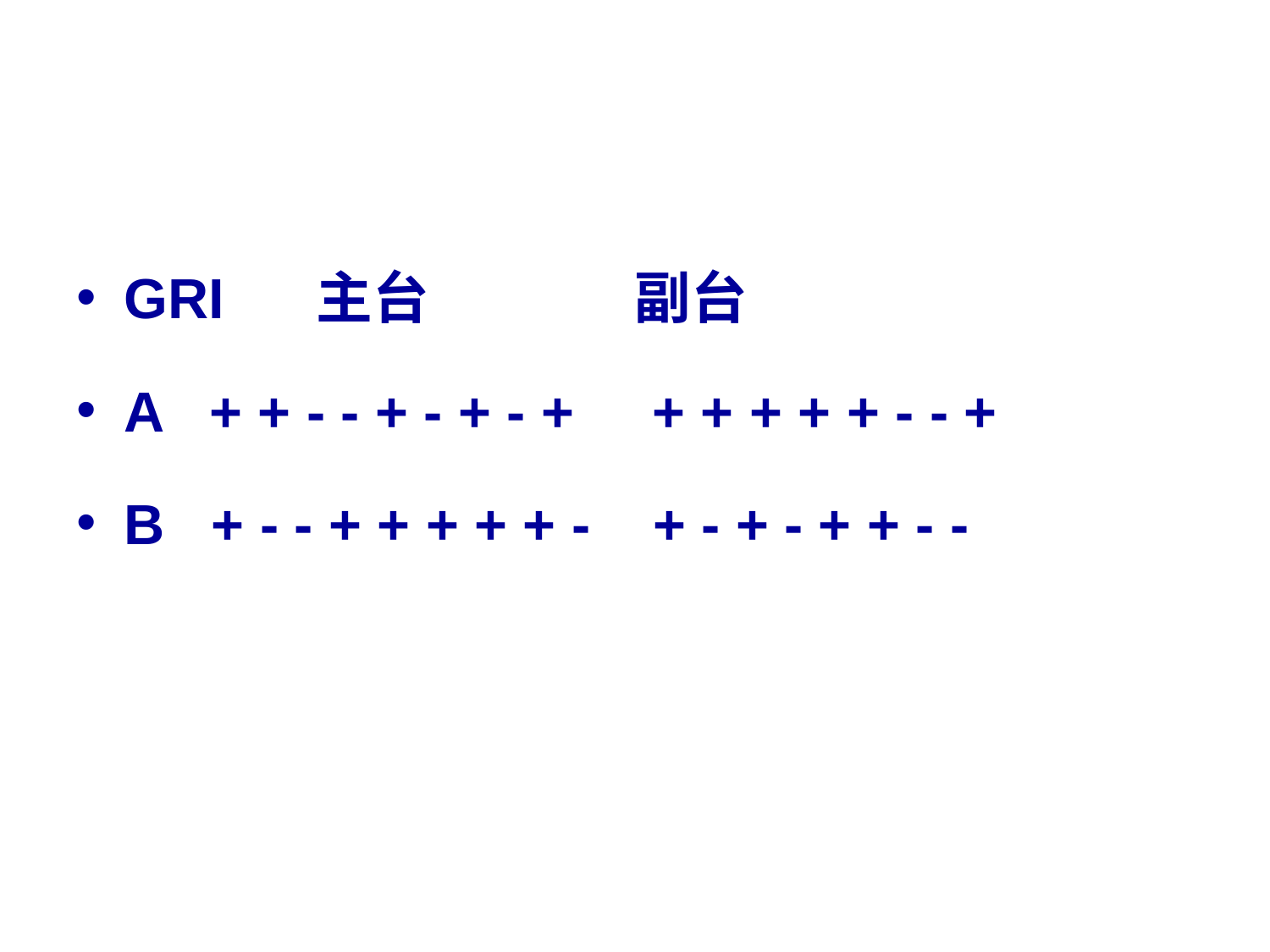

GRI     主台                副台
A   + + - - + - + - +     + + + + + - - +
B   + - - + + + + + -    + - + - + + - -